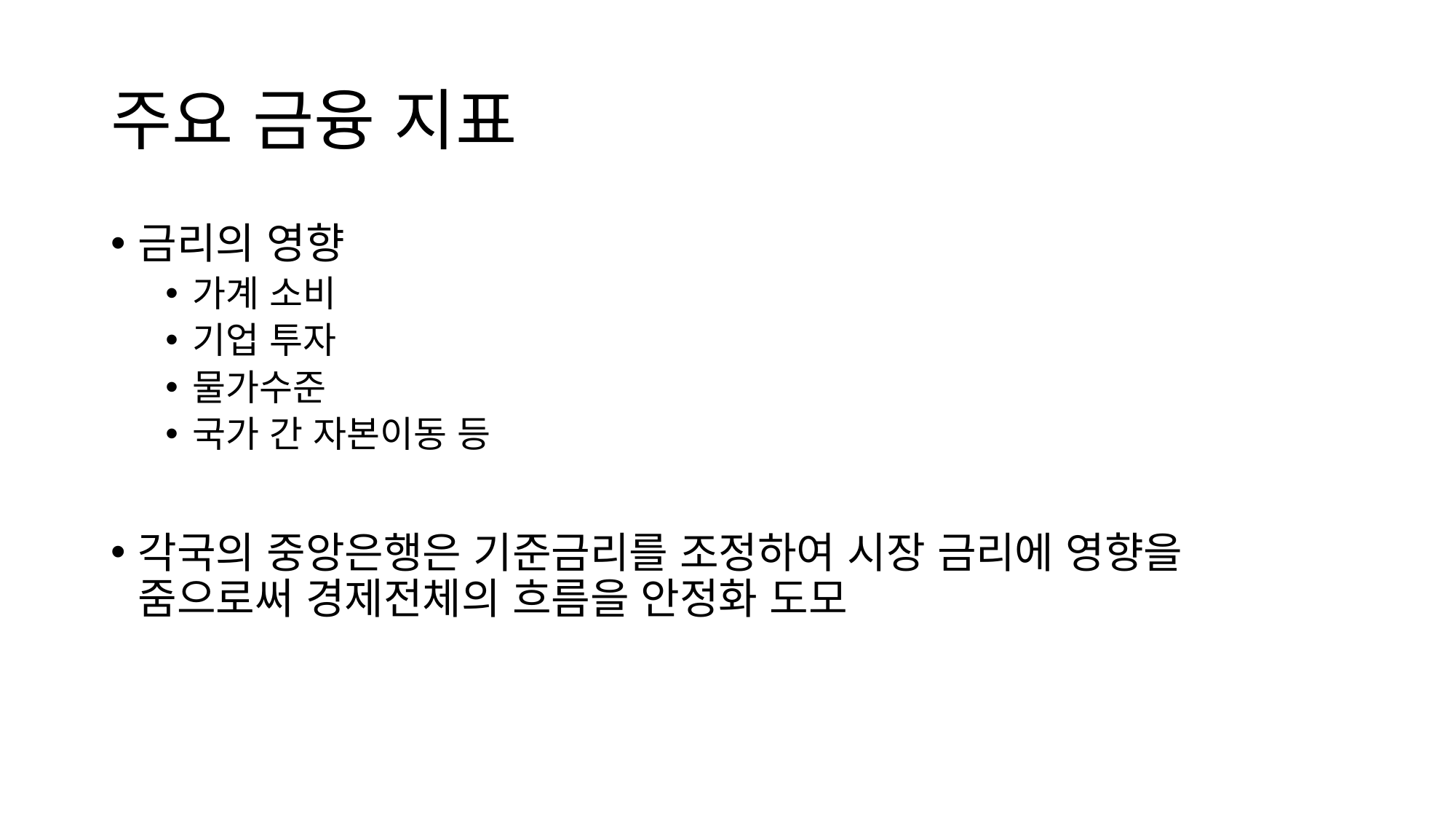

# 주요 금융 지표
금리의 영향
가계 소비
기업 투자
물가수준
국가 간 자본이동 등

각국의 중앙은행은 기준금리를 조정하여 시장 금리에 영향을 줌으로써 경제전체의 흐름을 안정화 도모